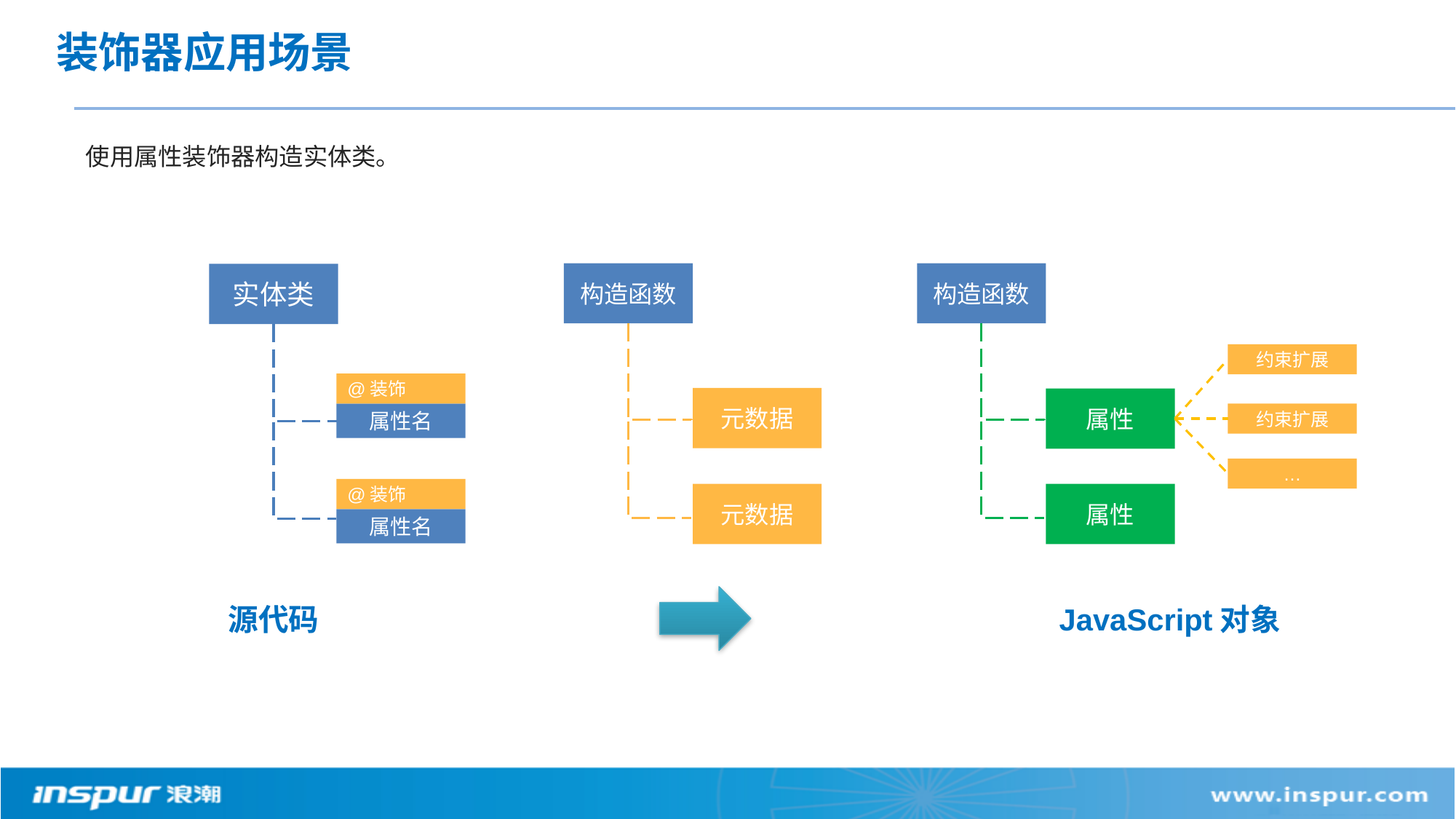

# 装饰器应用场景
 使用属性装饰器构造实体类。
构造函数
元数据
元数据
构造函数
约束扩展
属性
约束扩展
…
属性
实体类
@装饰
属性名
@装饰
属性名

源代码
JavaScript对象